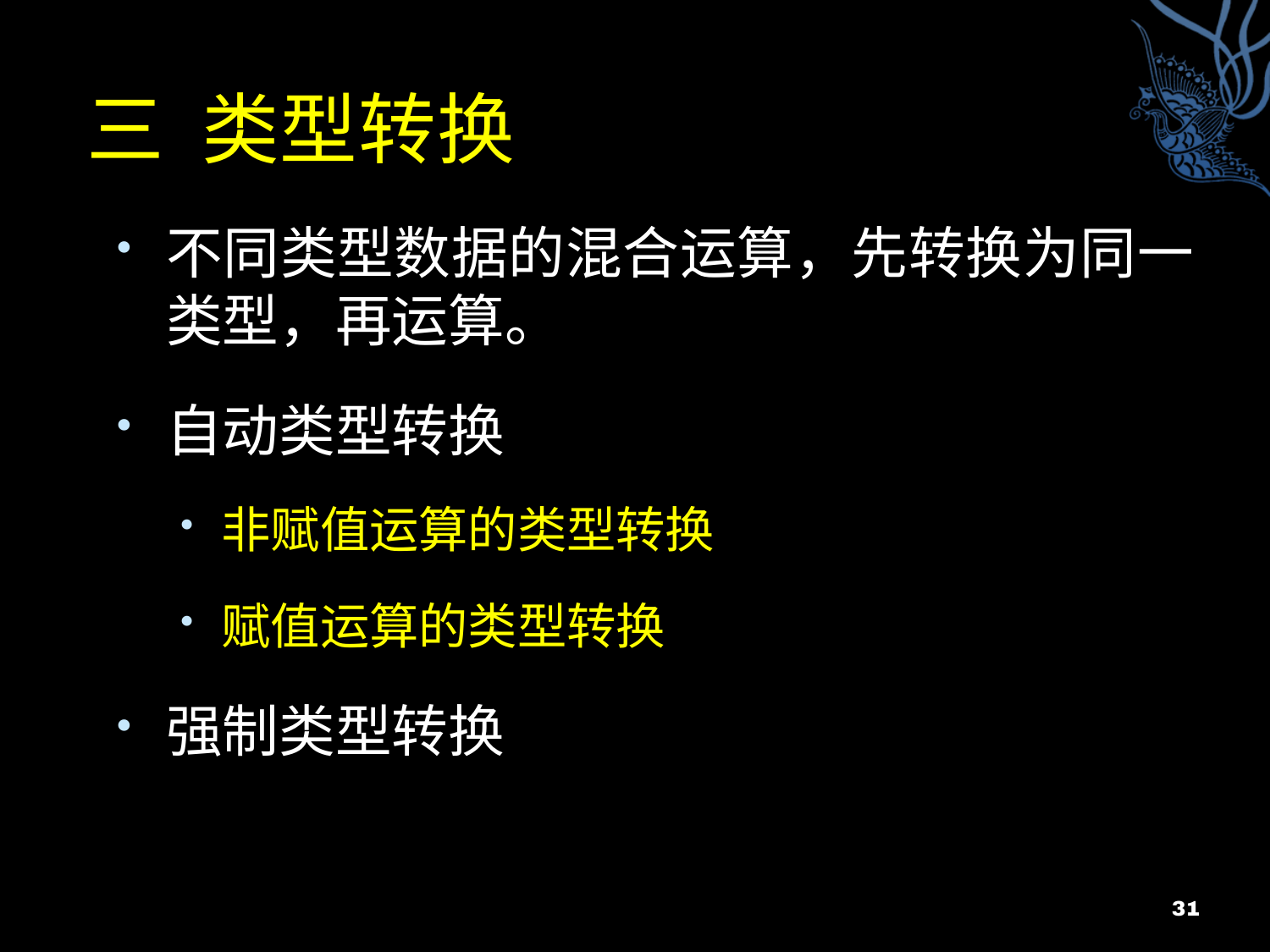

# 三  类型转换
不同类型数据的混合运算，先转换为同一类型，再运算。
自动类型转换
非赋值运算的类型转换
赋值运算的类型转换
强制类型转换
31